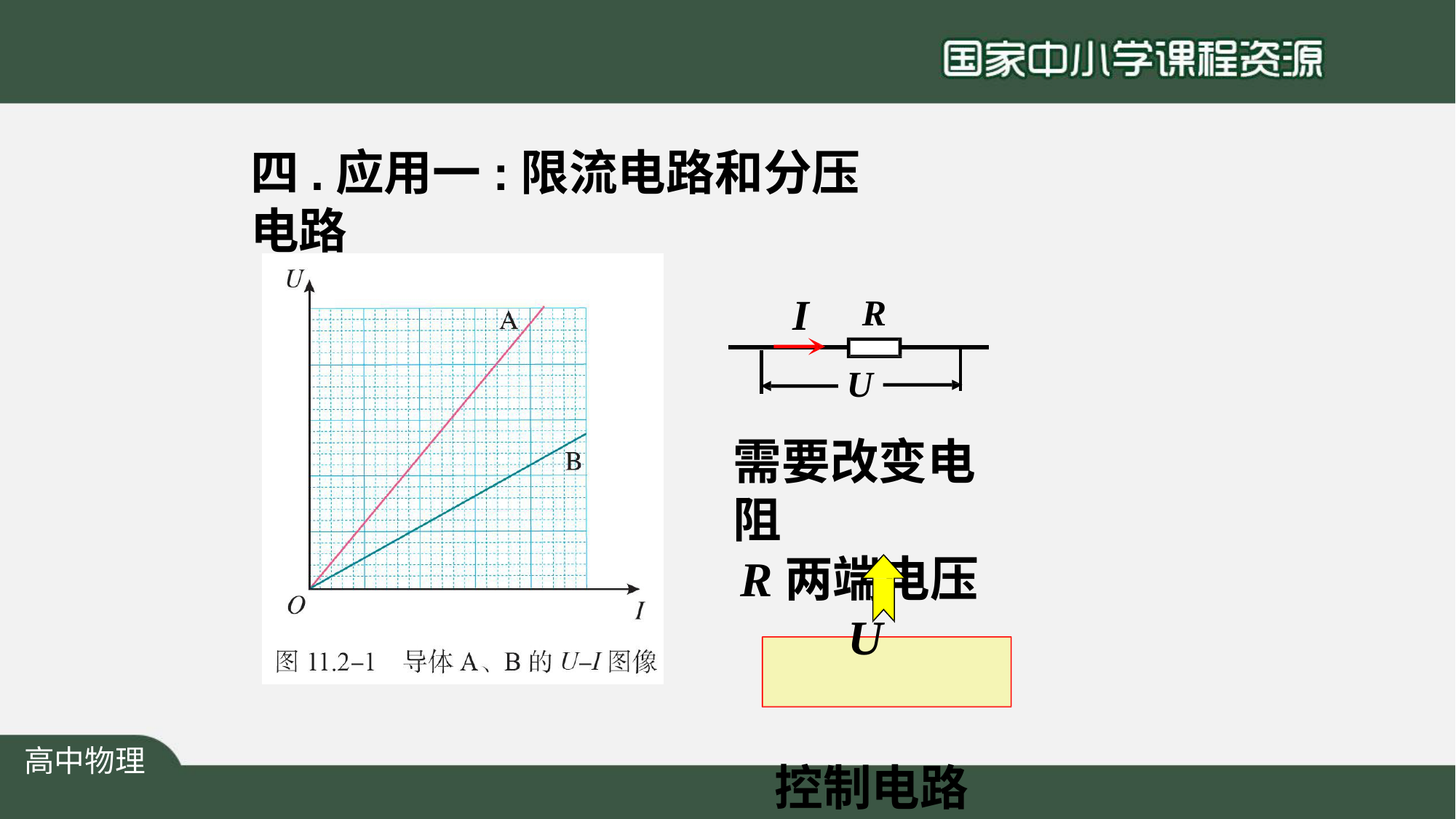

# 四.应用一:限流电路和分压电路

I
R

U
需要改变电阻
R两端电压U

控制电路

高中物理